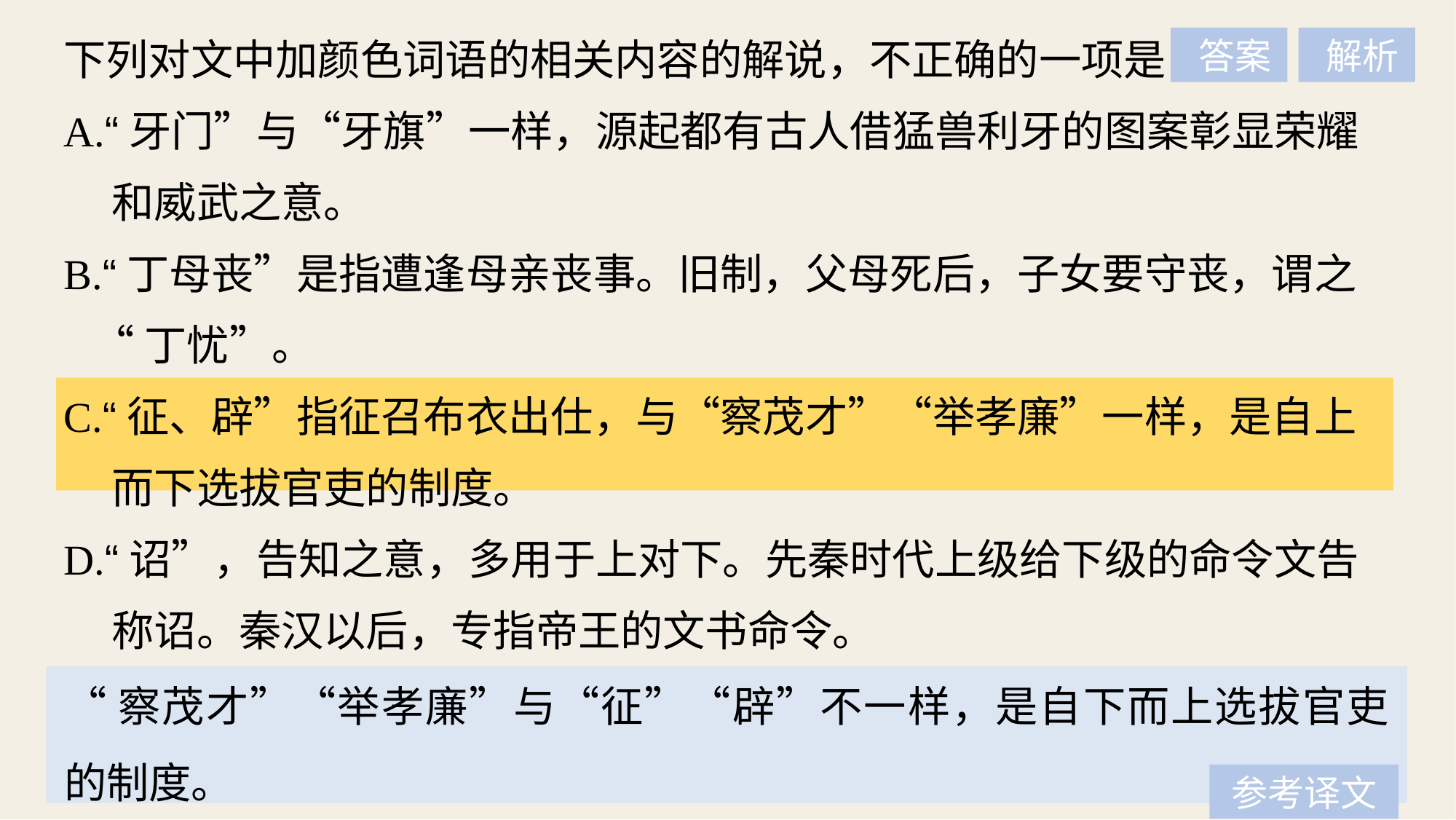

下列对文中加颜色词语的相关内容的解说，不正确的一项是
A.“牙门”与“牙旗”一样，源起都有古人借猛兽利牙的图案彰显荣耀
    和威武之意。
B.“丁母丧”是指遭逢母亲丧事。旧制，父母死后，子女要守丧，谓之
   “丁忧”。
C.“征、辟”指征召布衣出仕，与“察茂才”“举孝廉”一样，是自上
    而下选拔官吏的制度。
D.“诏”，告知之意，多用于上对下。先秦时代上级给下级的命令文告
    称诏。秦汉以后，专指帝王的文书命令。
 答案
 解析

“察茂才”“举孝廉”与“征”“辟”不一样，是自下而上选拔官吏的制度。

参考译文